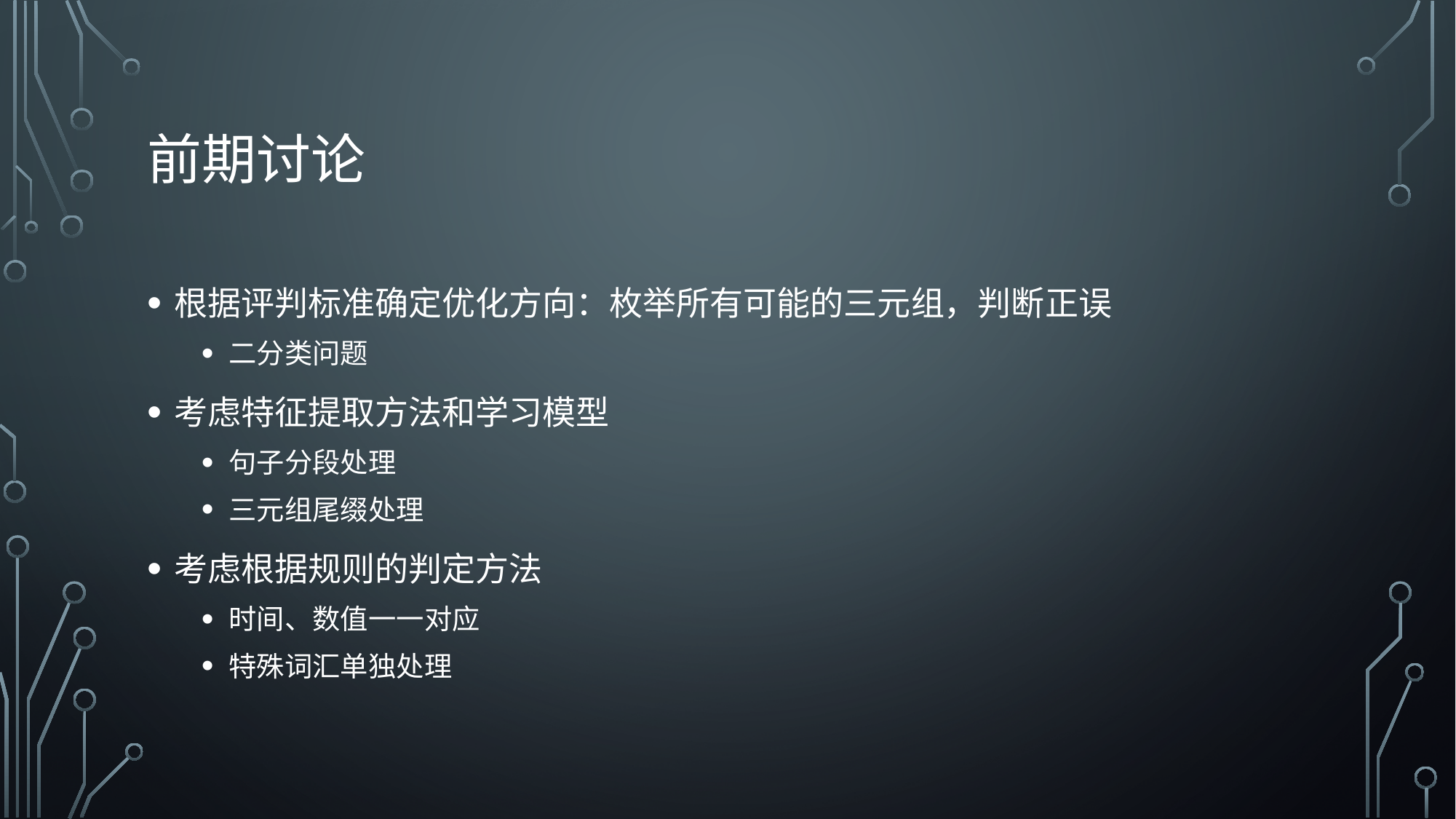

# 前期讨论
根据评判标准确定优化方向：枚举所有可能的三元组，判断正误
二分类问题
考虑特征提取方法和学习模型
句子分段处理
三元组尾缀处理
考虑根据规则的判定方法
时间、数值一一对应
特殊词汇单独处理